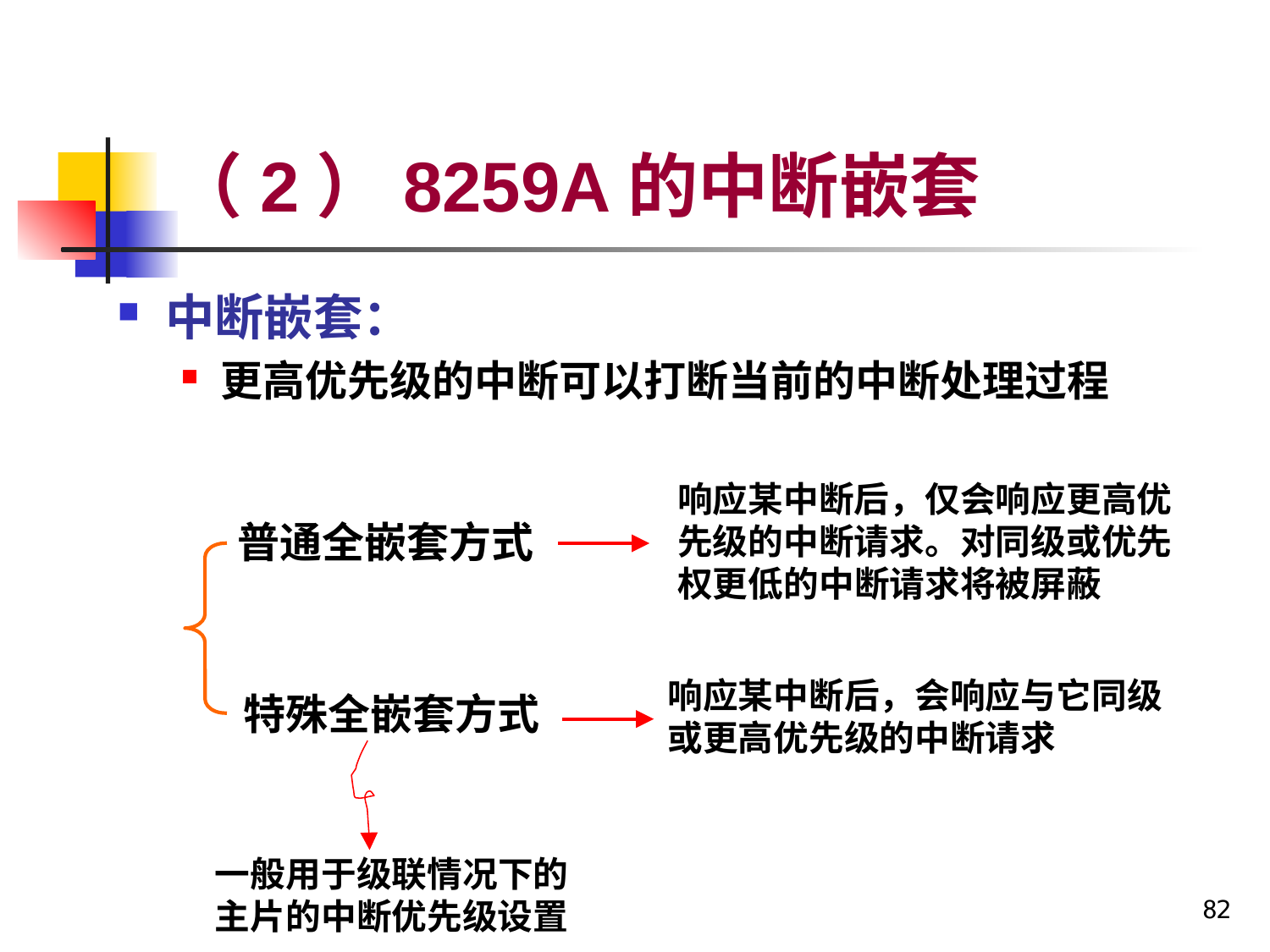

# （2）8259A的中断嵌套
中断嵌套：
更高优先级的中断可以打断当前的中断处理过程
响应某中断后，仅会响应更高优先级的中断请求。对同级或优先权更低的中断请求将被屏蔽
普通全嵌套方式

响应某中断后，会响应与它同级或更高优先级的中断请求
特殊全嵌套方式

一般用于级联情况下的主片的中断优先级设置
82